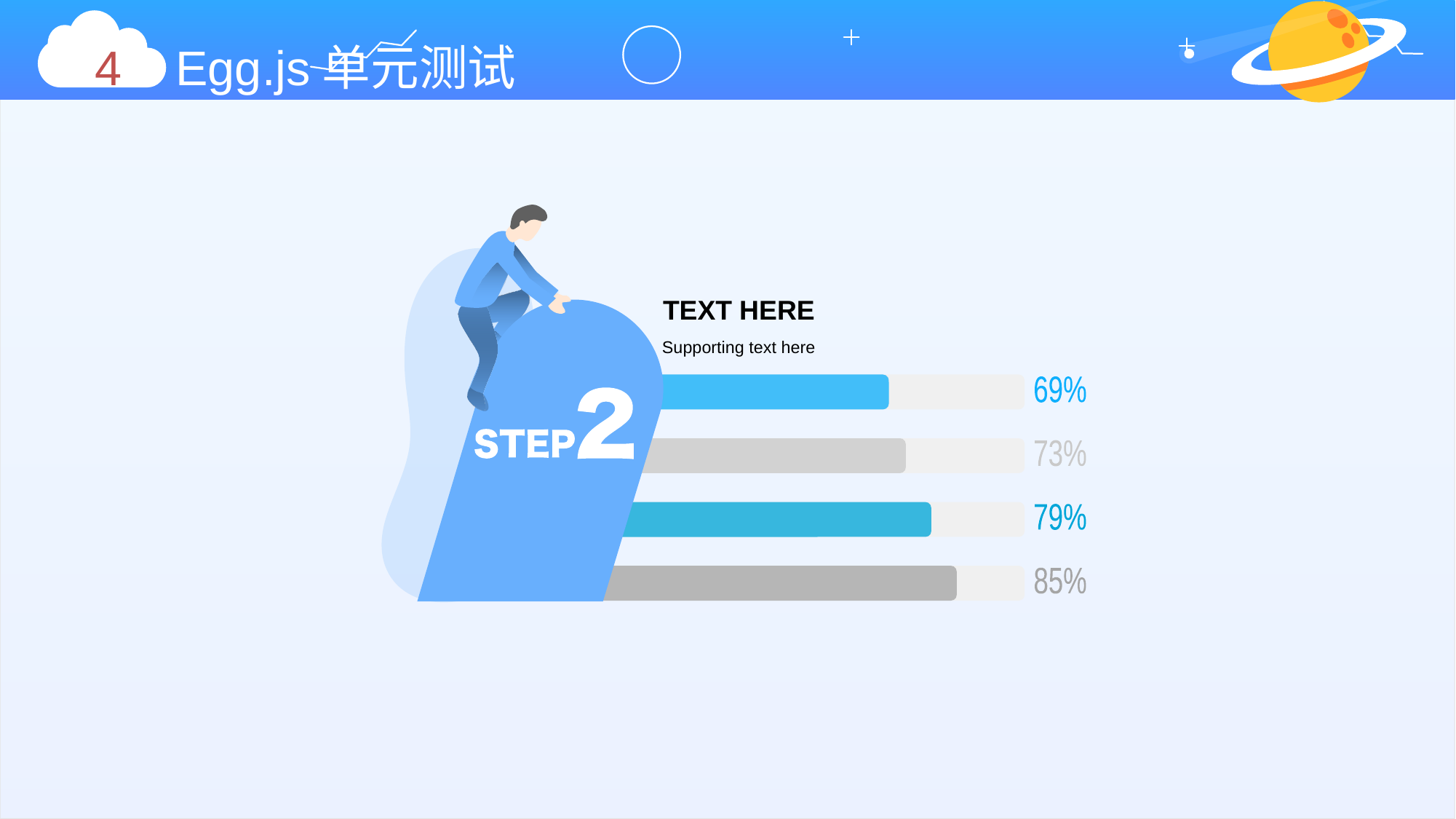

4    Egg.js单元测试

TEXT HERE

Supporting text here

69%

73%

79%

85%